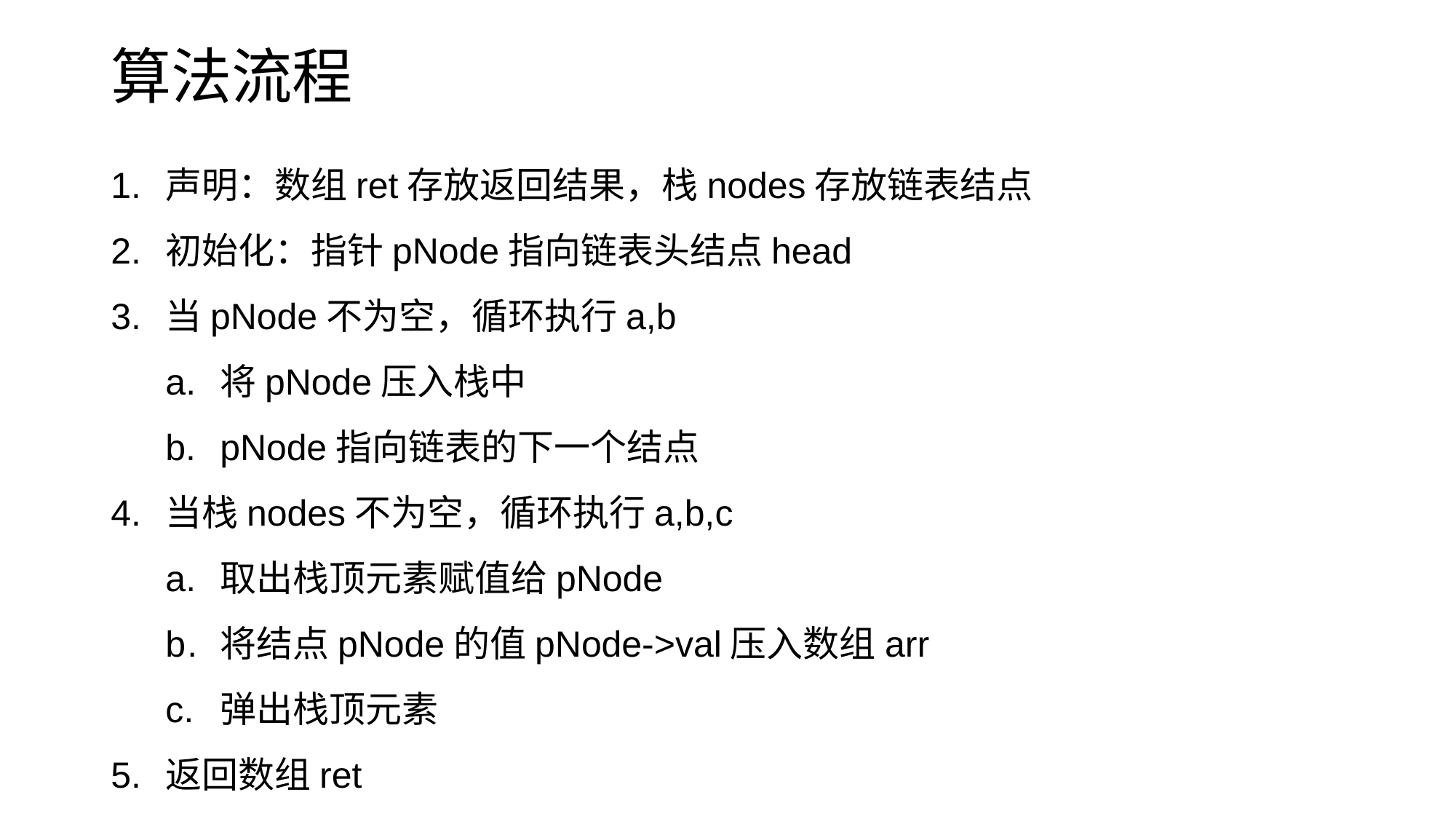

# 算法流程
声明：数组ret存放返回结果，栈nodes存放链表结点
初始化：指针pNode指向链表头结点head
当pNode不为空，循环执行a,b
将pNode压入栈中
pNode指向链表的下一个结点
当栈nodes不为空，循环执行a,b,c
取出栈顶元素赋值给pNode
将结点pNode的值pNode->val压入数组arr
弹出栈顶元素
返回数组ret